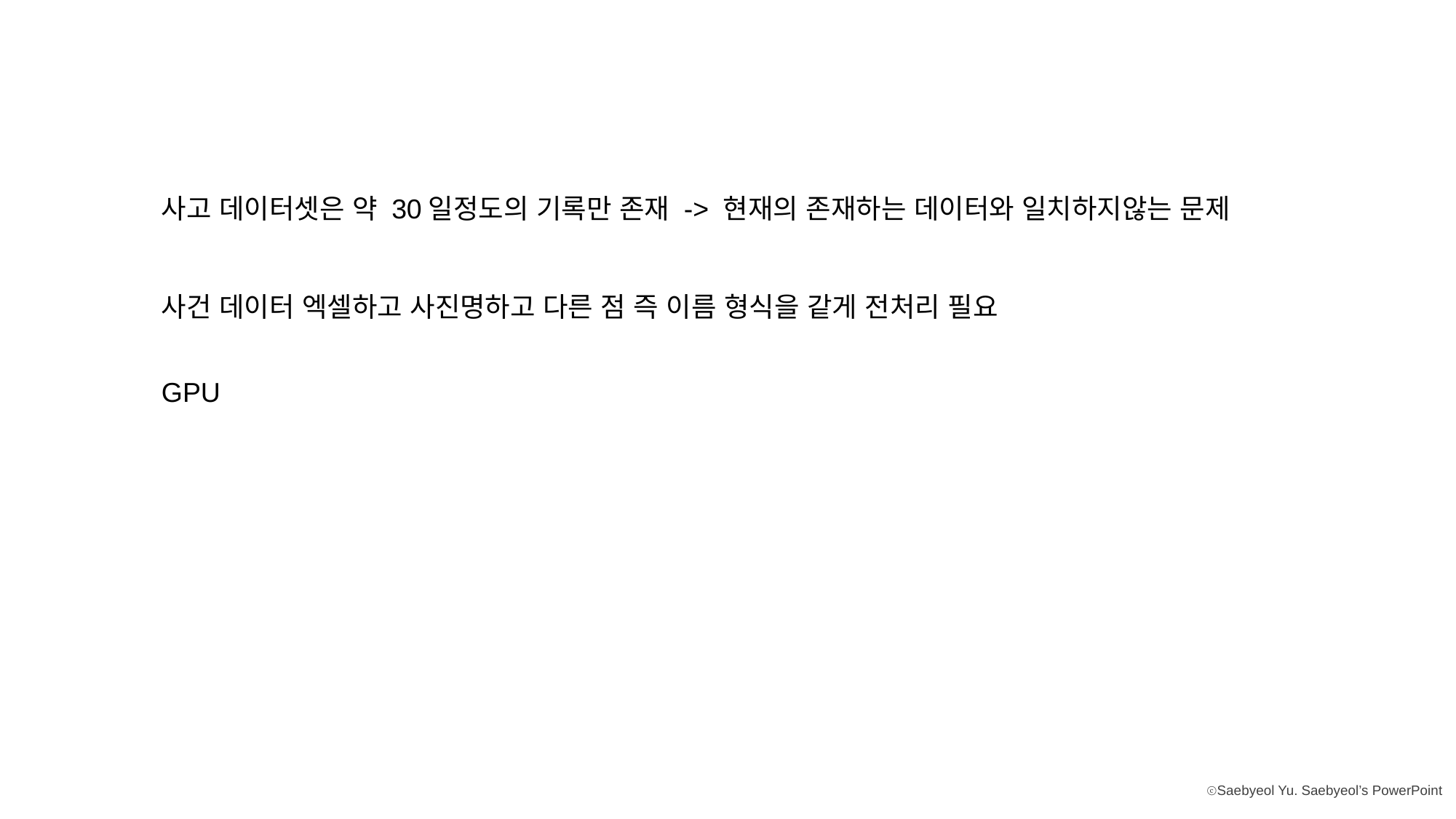

사고 데이터셋은 약 30일정도의 기록만 존재 -> 현재의 존재하는 데이터와 일치하지않는 문제
사건 데이터 엑셀하고 사진명하고 다른 점 즉 이름 형식을 같게 전처리 필요
GPU